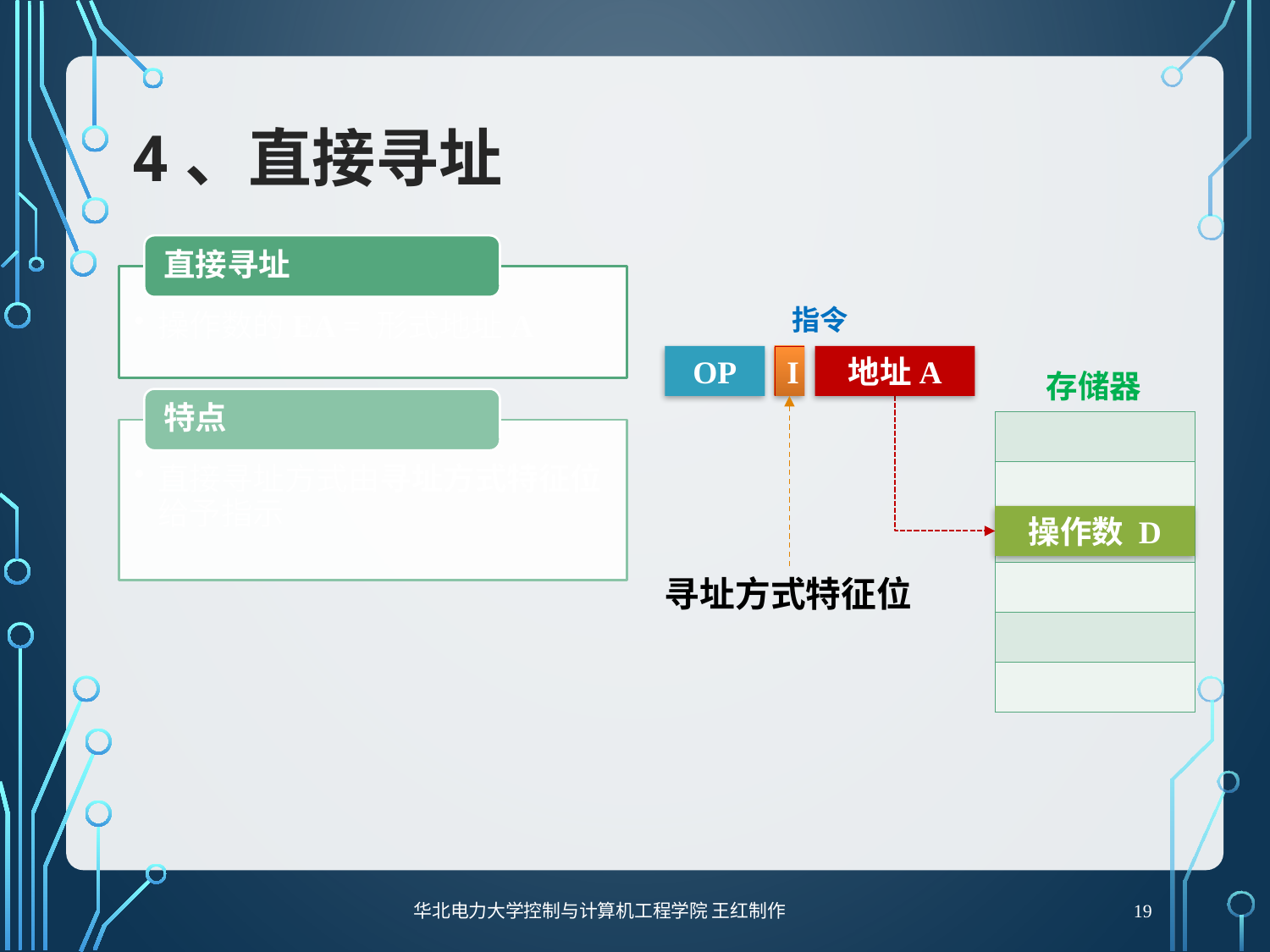

# 4、直接寻址
操作数的EA = 形式地址A
直接寻址
直接寻址方式由寻址方式特征位给予指示
特点
指令
OP
地址A
I
| 存储器 |
| --- |
|  |
|  |
|  |
|  |
|  |
|  |
操作数 D
寻址方式特征位
19
华北电力大学控制与计算机工程学院 王红制作